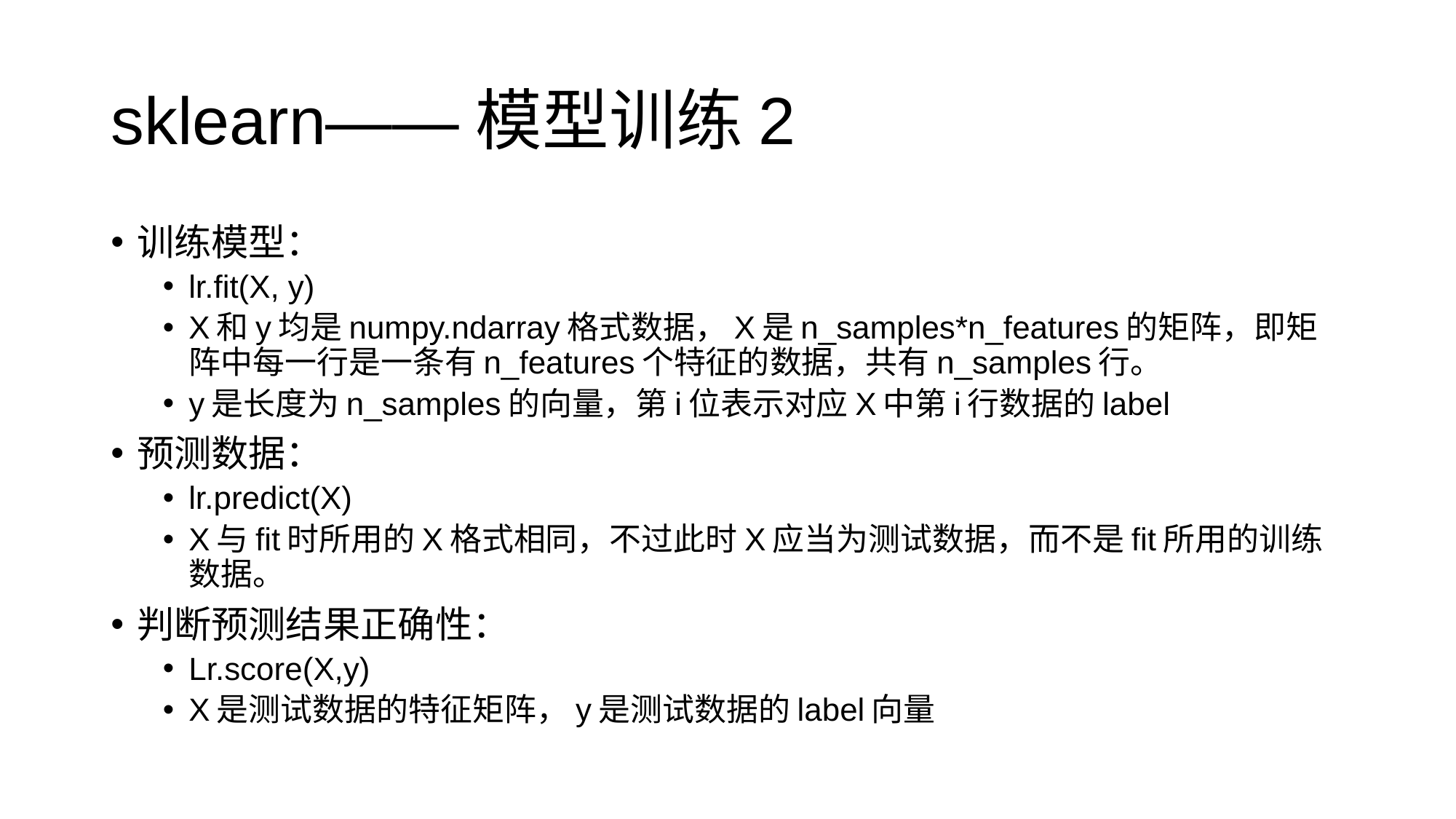

# sklearn——模型训练2
训练模型：
lr.fit(X, y)
X和y均是numpy.ndarray格式数据，X是n_samples*n_features的矩阵，即矩阵中每一行是一条有n_features个特征的数据，共有n_samples行。
y是长度为n_samples的向量，第i位表示对应X中第i行数据的label
预测数据：
lr.predict(X)
X与fit时所用的X格式相同，不过此时X应当为测试数据，而不是fit所用的训练数据。
判断预测结果正确性：
Lr.score(X,y)
X是测试数据的特征矩阵，y是测试数据的label向量